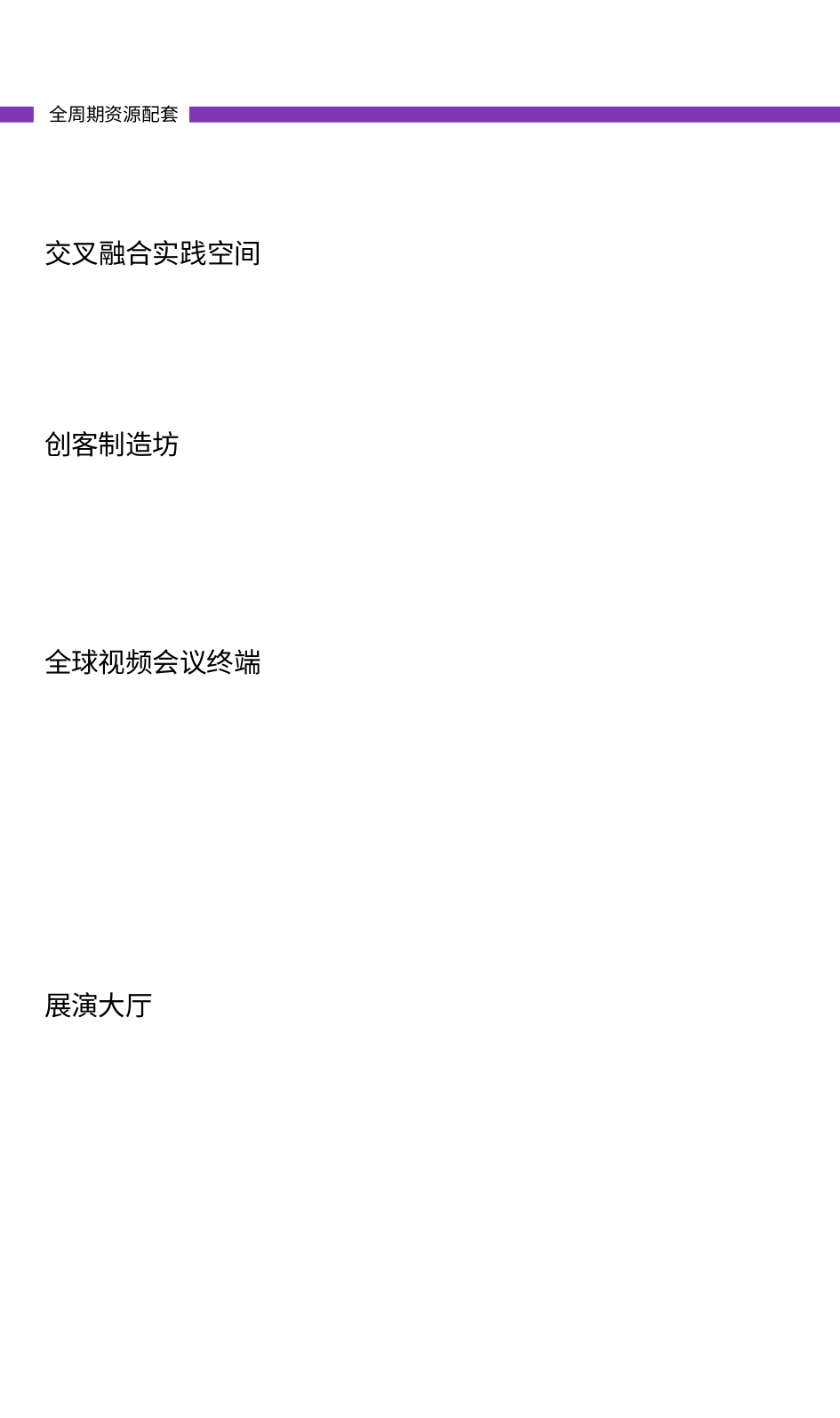

全周期资源配套
交叉融合实践空间
创客制造坊
全球视频会议终端
展演大厅